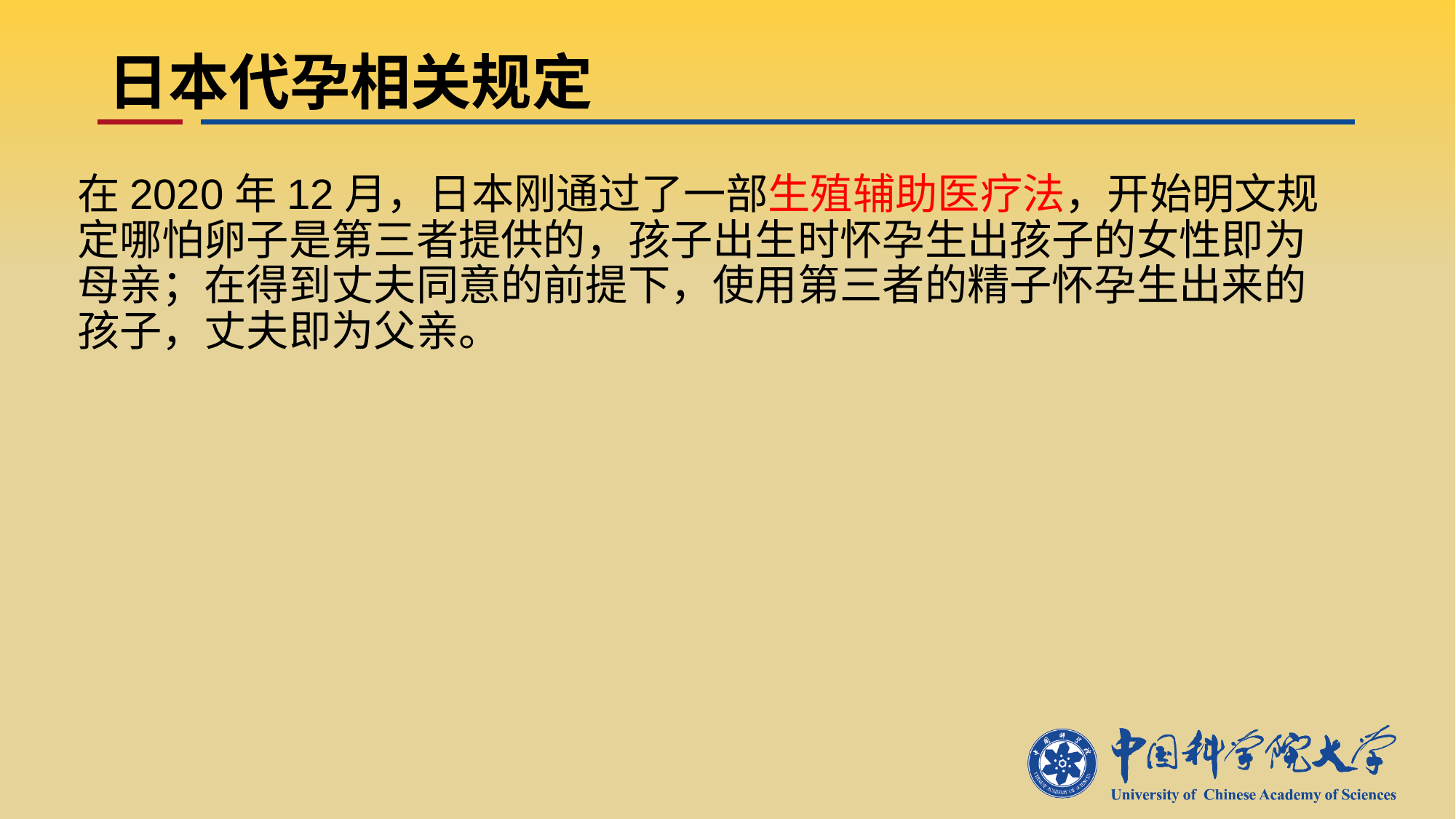

# 日本代孕相关规定
在2020年12月，日本刚通过了一部生殖辅助医疗法，开始明文规定哪怕卵子是第三者提供的，孩子出生时怀孕生出孩子的女性即为母亲；在得到丈夫同意的前提下，使用第三者的精子怀孕生出来的孩子，丈夫即为父亲。